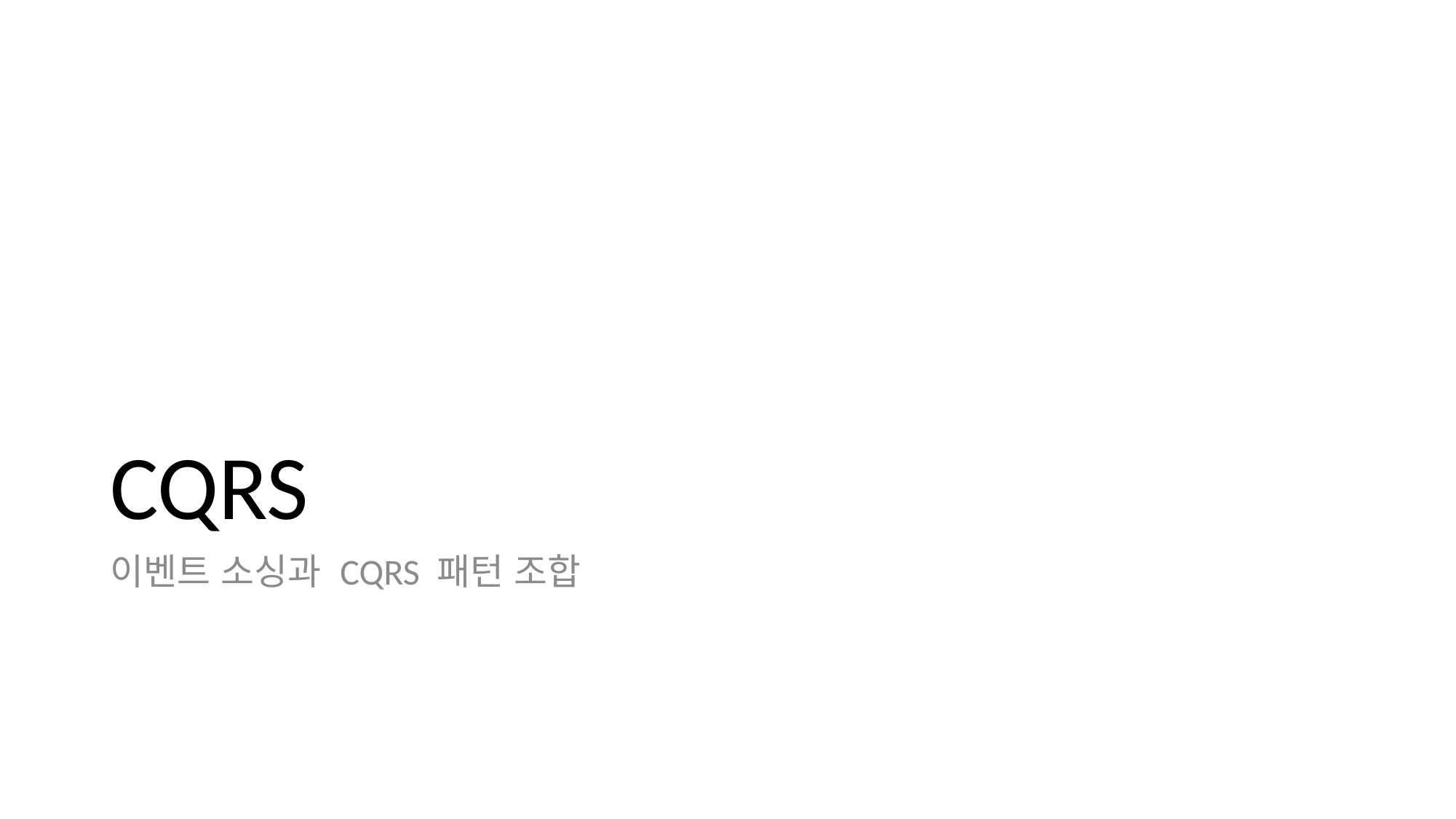

# CQRS
이벤트 소싱과 CQRS 패턴 조합